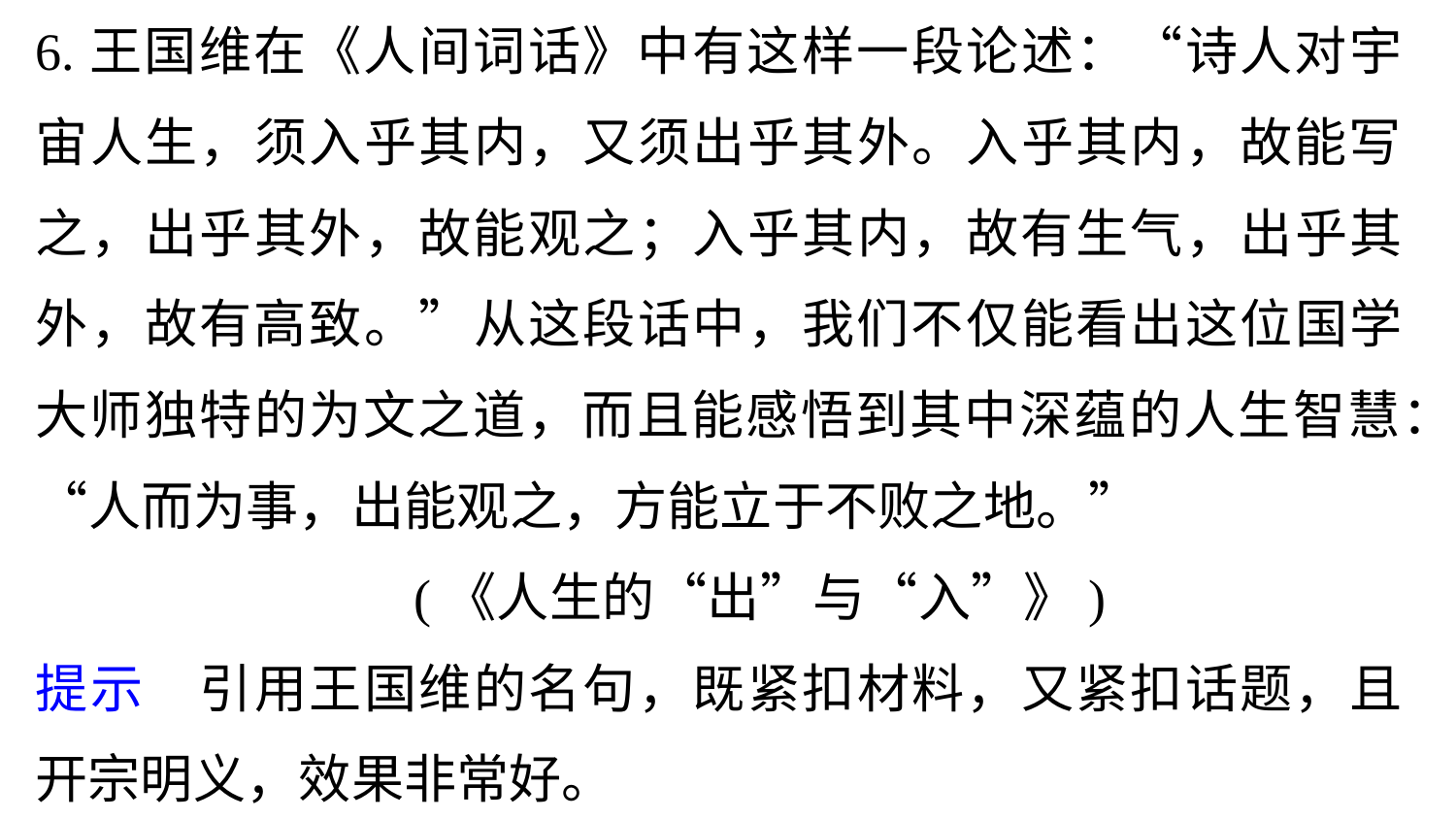

6.王国维在《人间词话》中有这样一段论述：“诗人对宇宙人生，须入乎其内，又须出乎其外。入乎其内，故能写之，出乎其外，故能观之；入乎其内，故有生气，出乎其外，故有高致。”从这段话中，我们不仅能看出这位国学大师独特的为文之道，而且能感悟到其中深蕴的人生智慧：“人而为事，出能观之，方能立于不败之地。”
                          (《人生的“出”与“入”》)
提示　引用王国维的名句，既紧扣材料，又紧扣话题，且开宗明义，效果非常好。